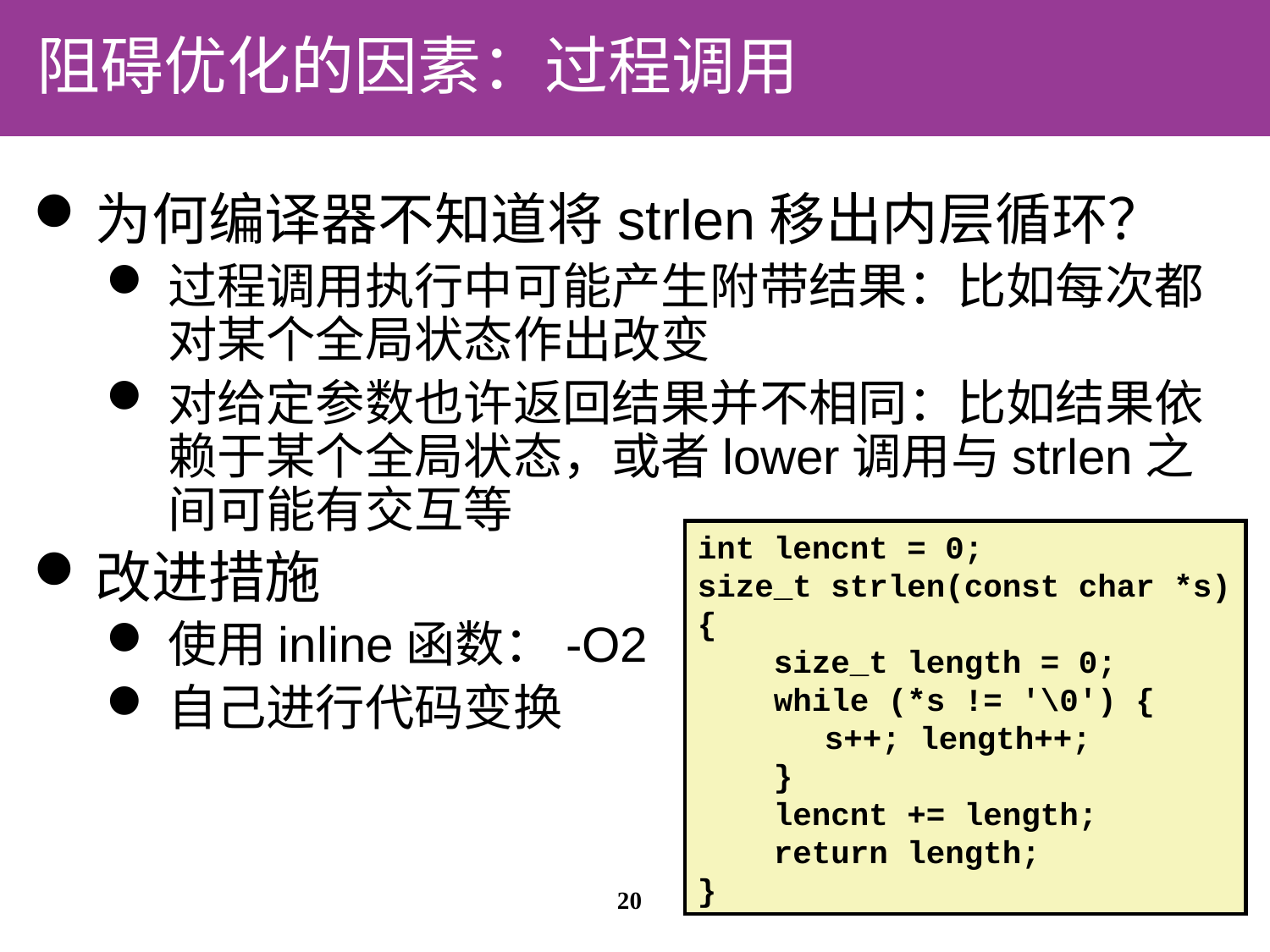

# 阻碍优化的因素：过程调用
为何编译器不知道将strlen移出内层循环？
过程调用执行中可能产生附带结果：比如每次都对某个全局状态作出改变
对给定参数也许返回结果并不相同：比如结果依赖于某个全局状态，或者lower调用与strlen之间可能有交互等
改进措施
使用inline函数：-O2
自己进行代码变换
int lencnt = 0;
size_t strlen(const char *s)
{
    size_t length = 0;
    while (*s != '\0') {
	s++; length++;
    }
    lencnt += length;
    return length;
}
20